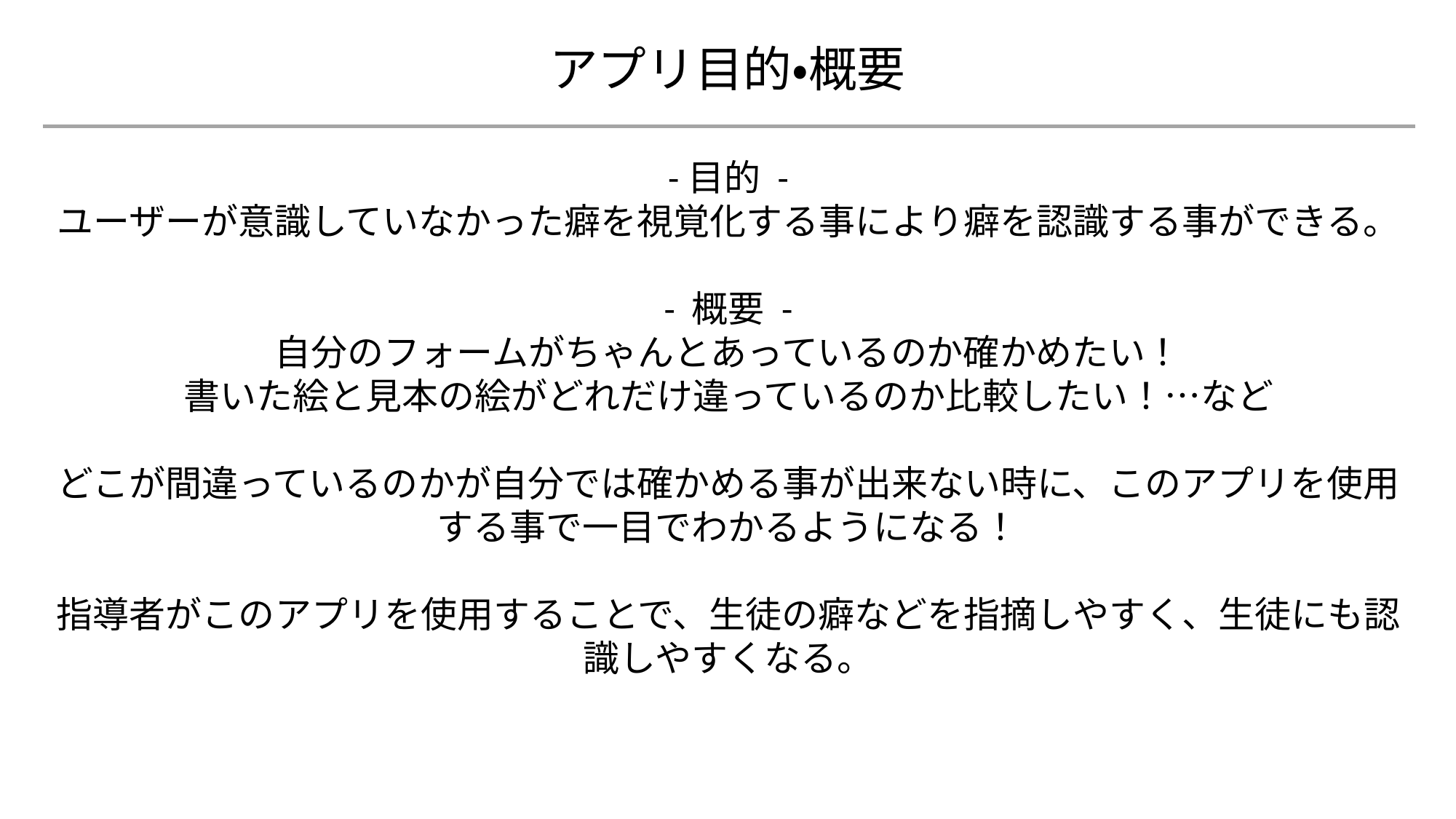

アプリ目的・概要
 -目的 -
ユーザーが意識していなかった癖を視覚化する事により癖を認識する事ができる。

- 概要 -
自分のフォームがちゃんとあっているのか確かめたい！
書いた絵と見本の絵がどれだけ違っているのか比較したい！…など

どこが間違っているのかが自分では確かめる事が出来ない時に、このアプリを使用する事で一目でわかるようになる！

指導者がこのアプリを使用することで、生徒の癖などを指摘しやすく、生徒にも認識しやすくなる。